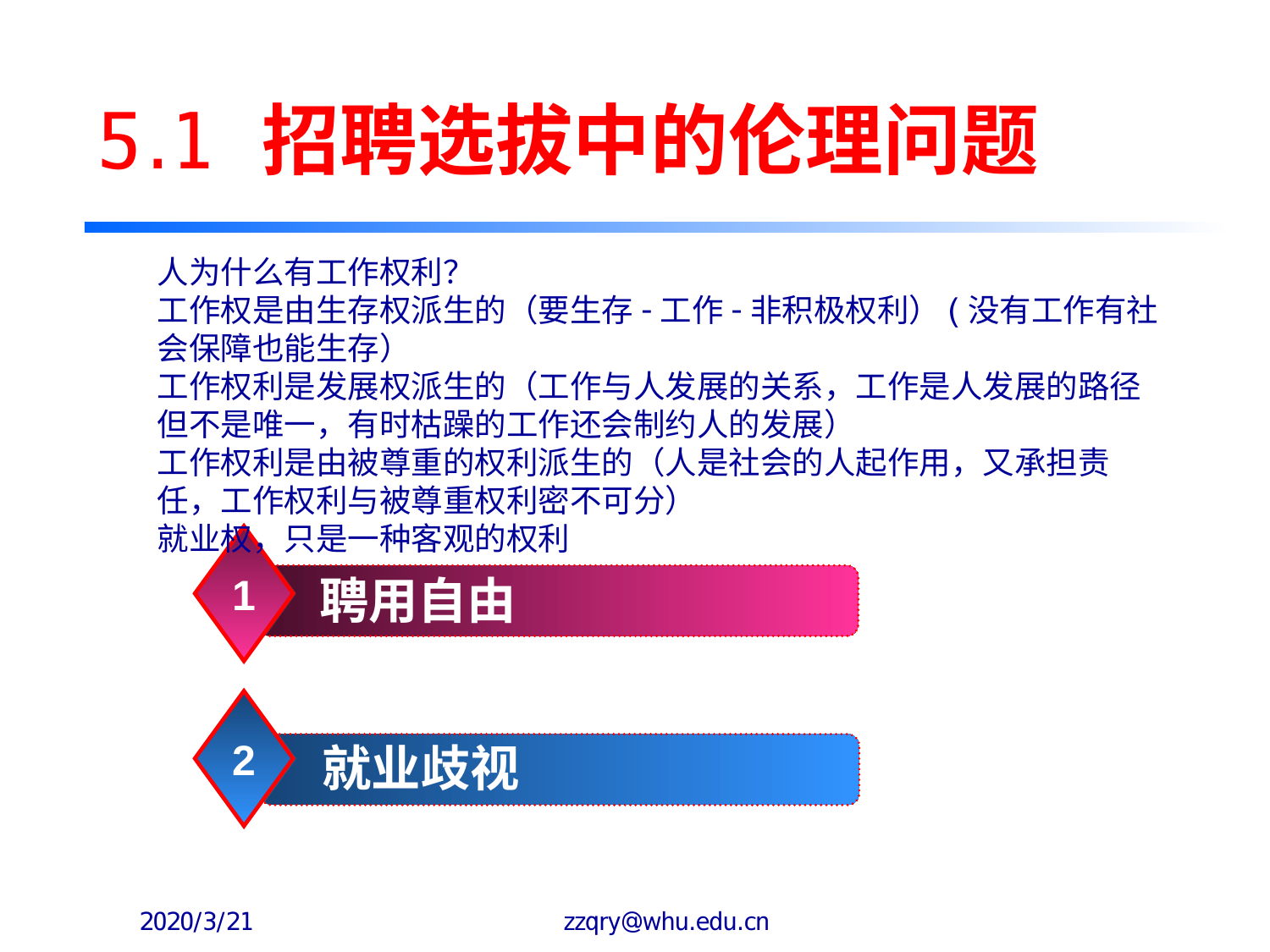

# 5.1 招聘选拔中的伦理问题
人为什么有工作权利？
工作权是由生存权派生的（要生存-工作-非积极权利）(没有工作有社会保障也能生存）
工作权利是发展权派生的（工作与人发展的关系，工作是人发展的路径但不是唯一，有时枯躁的工作还会制约人的发展）
工作权利是由被尊重的权利派生的（人是社会的人起作用，又承担责任，工作权利与被尊重权利密不可分）
就业权，只是一种客观的权利
1
聘用自由

2
就业歧视

2020/3/21
zzqry@whu.edu.cn